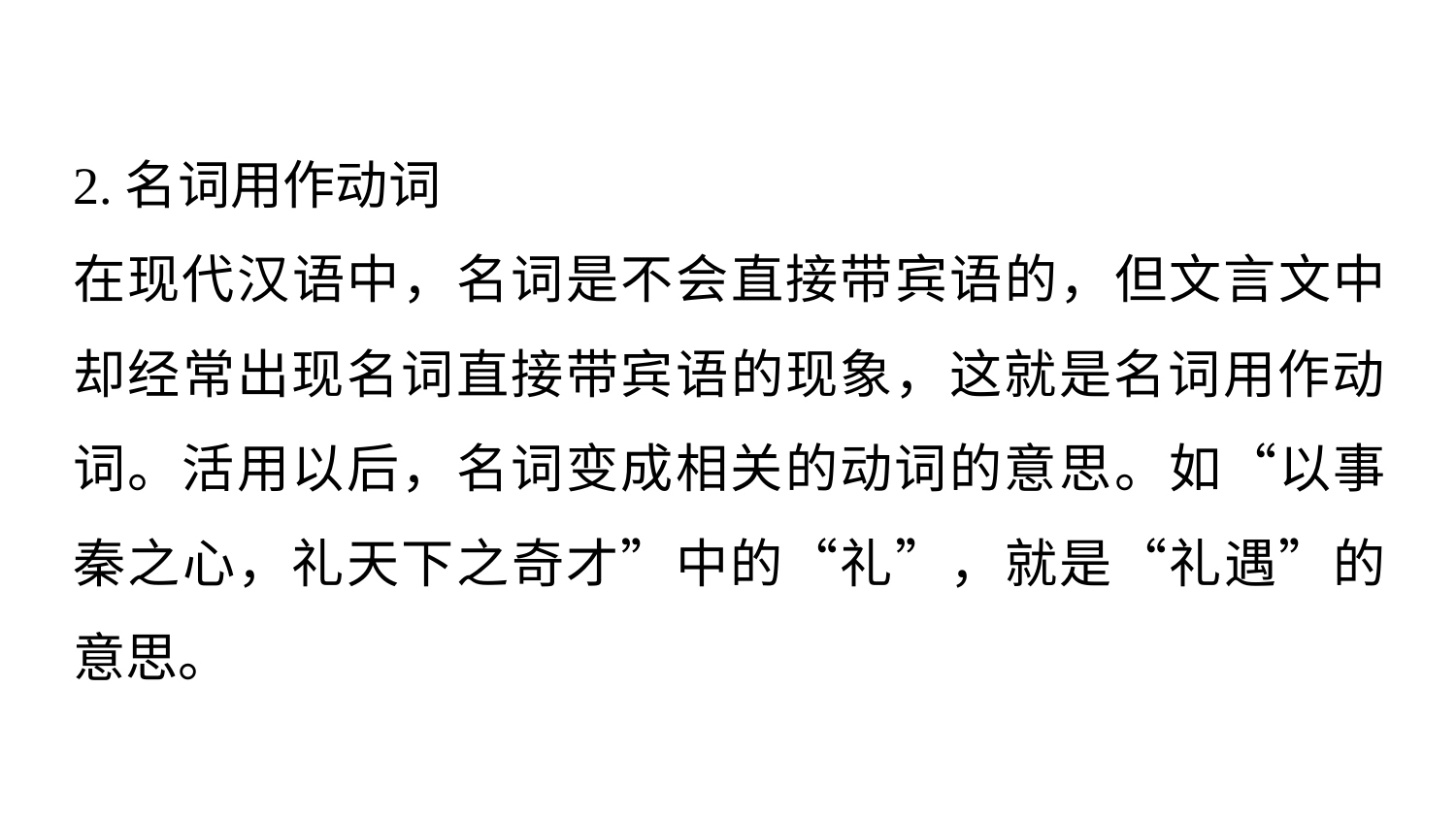

2.名词用作动词
在现代汉语中，名词是不会直接带宾语的，但文言文中却经常出现名词直接带宾语的现象，这就是名词用作动词。活用以后，名词变成相关的动词的意思。如“以事秦之心，礼天下之奇才”中的“礼”，就是“礼遇”的意思。